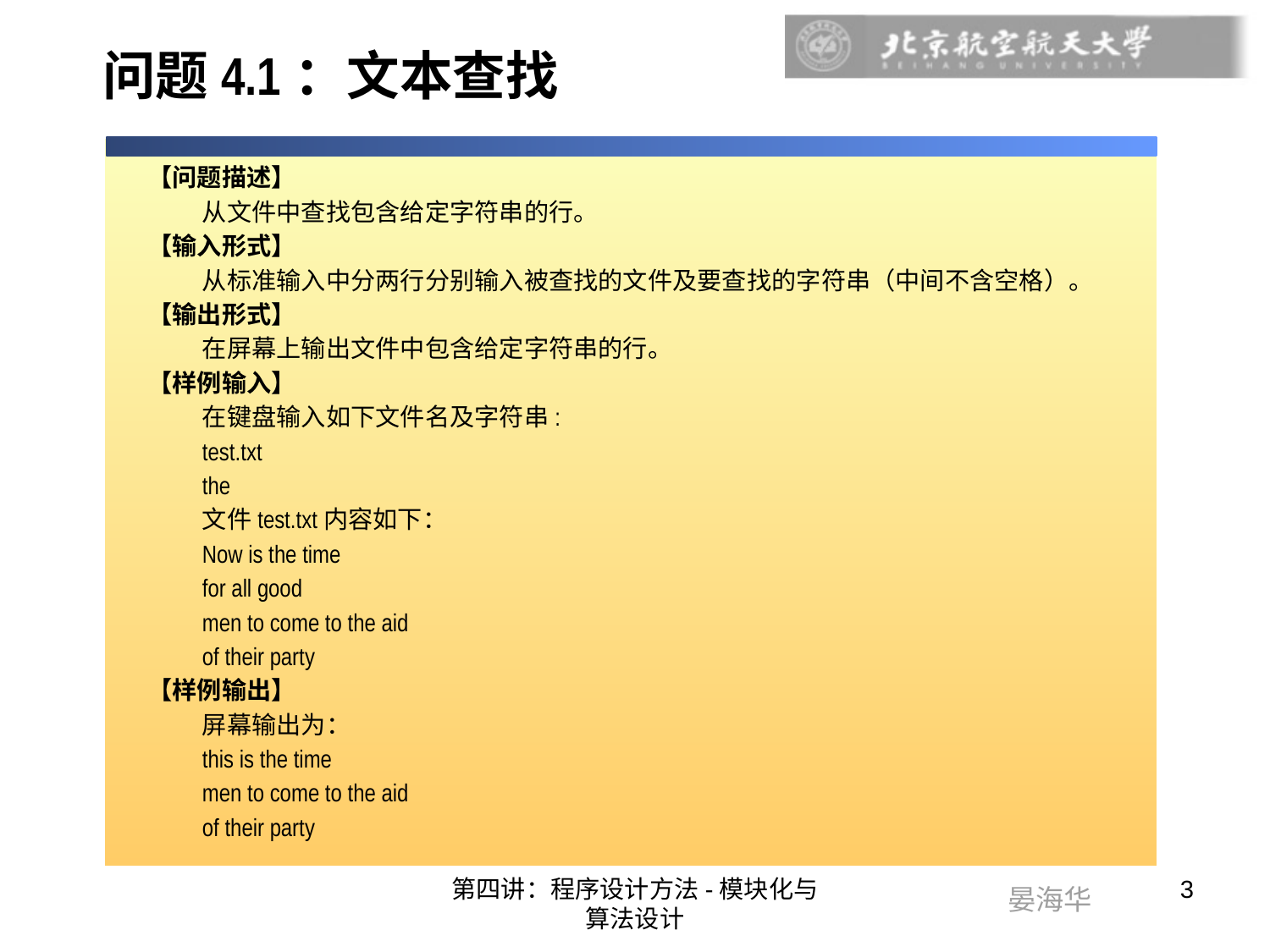

# 问题4.1：文本查找
【问题描述】
从文件中查找包含给定字符串的行。
【输入形式】
从标准输入中分两行分别输入被查找的文件及要查找的字符串（中间不含空格）。
【输出形式】
在屏幕上输出文件中包含给定字符串的行。
【样例输入】
在键盘输入如下文件名及字符串:
test.txt
the
文件test.txt内容如下：
Now is the time
for all good
men to come to the aid
of their party
【样例输出】
屏幕输出为：
this is the time
men to come to the aid
of their party
第四讲：程序设计方法-模块化与算法设计
3